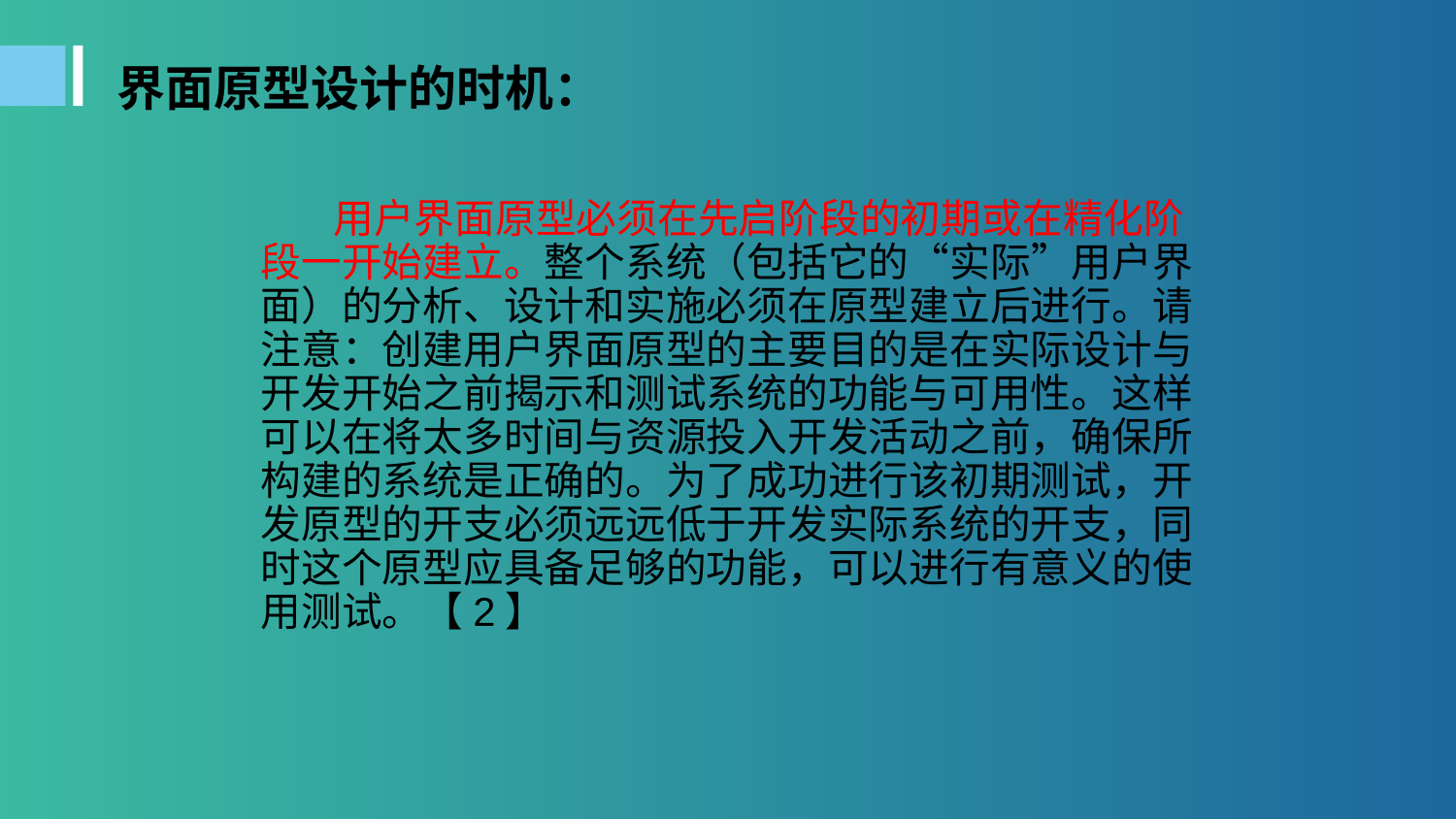

界面原型设计的时机：
       用户界面原型必须在先启阶段的初期或在精化阶段一开始建立。整个系统（包括它的“实际”用户界面）的分析、设计和实施必须在原型建立后进行。请注意：创建用户界面原型的主要目的是在实际设计与开发开始之前揭示和测试系统的功能与可用性。这样可以在将太多时间与资源投入开发活动之前，确保所构建的系统是正确的。为了成功进行该初期测试，开发原型的开支必须远远低于开发实际系统的开支，同时这个原型应具备足够的功能，可以进行有意义的使用测试。【2】